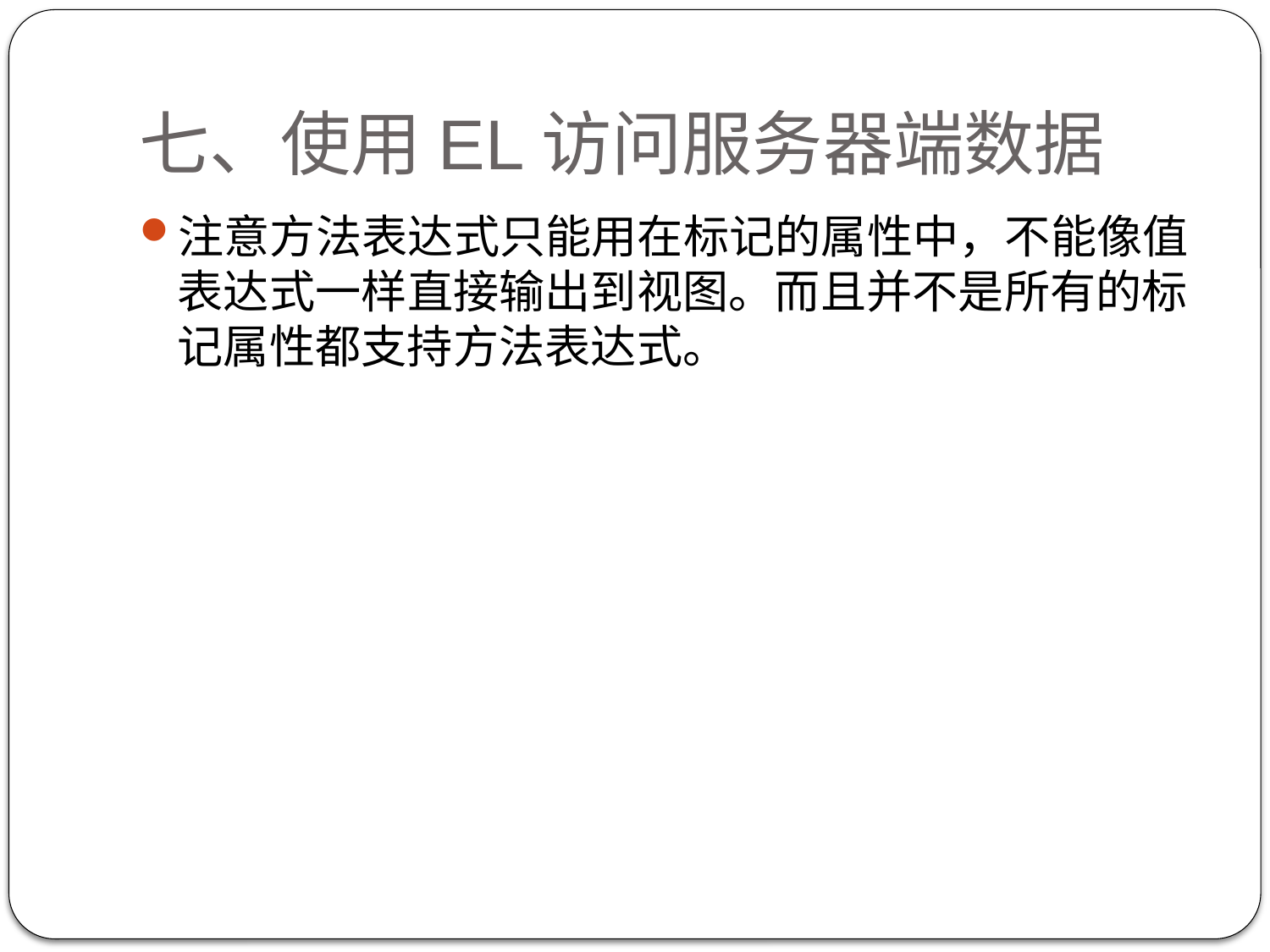

# 七、使用EL访问服务器端数据
注意方法表达式只能用在标记的属性中，不能像值表达式一样直接输出到视图。而且并不是所有的标记属性都支持方法表达式。